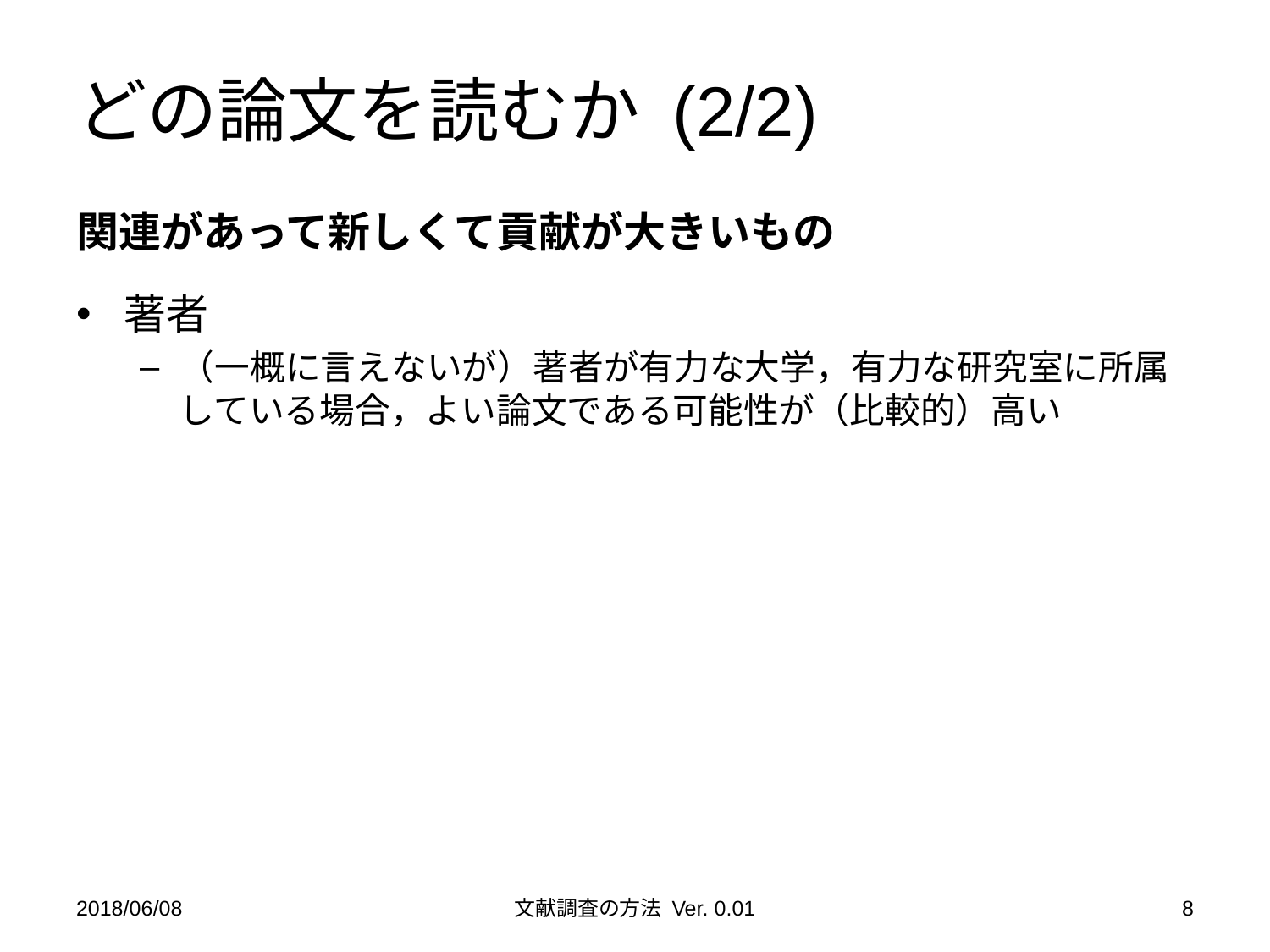

# どの論文を読むか (2/2)
関連があって新しくて貢献が大きいもの
著者
（一概に言えないが）著者が有力な大学，有力な研究室に所属している場合，よい論文である可能性が（比較的）高い

2018/06/08
文献調査の方法 Ver. 0.01
8